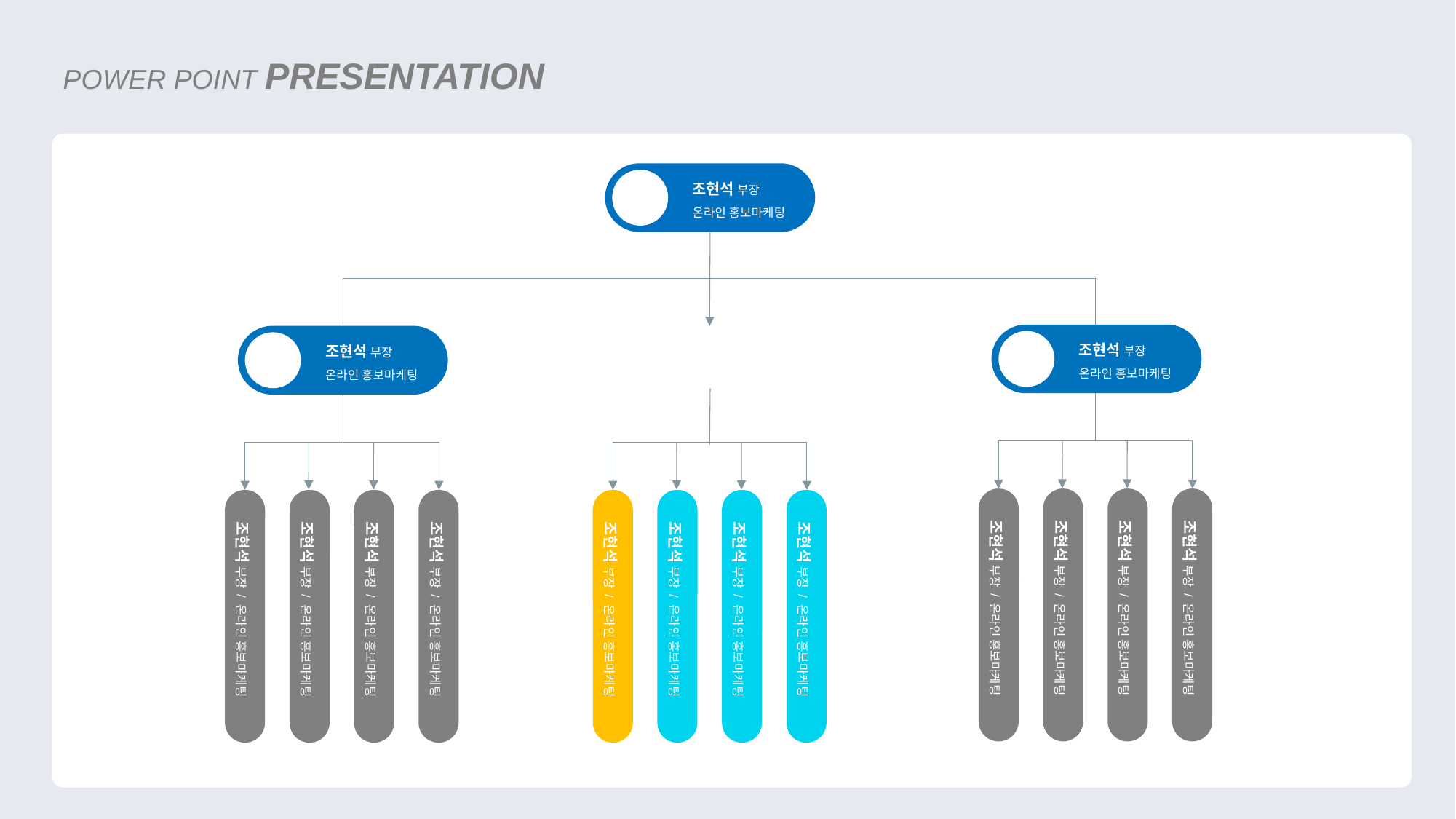

POWER POINT PRESENTATION

조현석 부장
온라인 홍보마케팅

조현석 부장
온라인 홍보마케팅

조현석 부장
온라인 홍보마케팅

조현석 부장
온라인 홍보마케팅

조현석 부장 / 온라인 홍보마케팅
조현석 부장 / 온라인 홍보마케팅
조현석 부장 / 온라인 홍보마케팅
조현석 부장 / 온라인 홍보마케팅

조현석 부장 / 온라인 홍보마케팅
조현석 부장 / 온라인 홍보마케팅
조현석 부장 / 온라인 홍보마케팅
조현석 부장 / 온라인 홍보마케팅

조현석 부장 / 온라인 홍보마케팅
조현석 부장 / 온라인 홍보마케팅
조현석 부장 / 온라인 홍보마케팅
조현석 부장 / 온라인 홍보마케팅